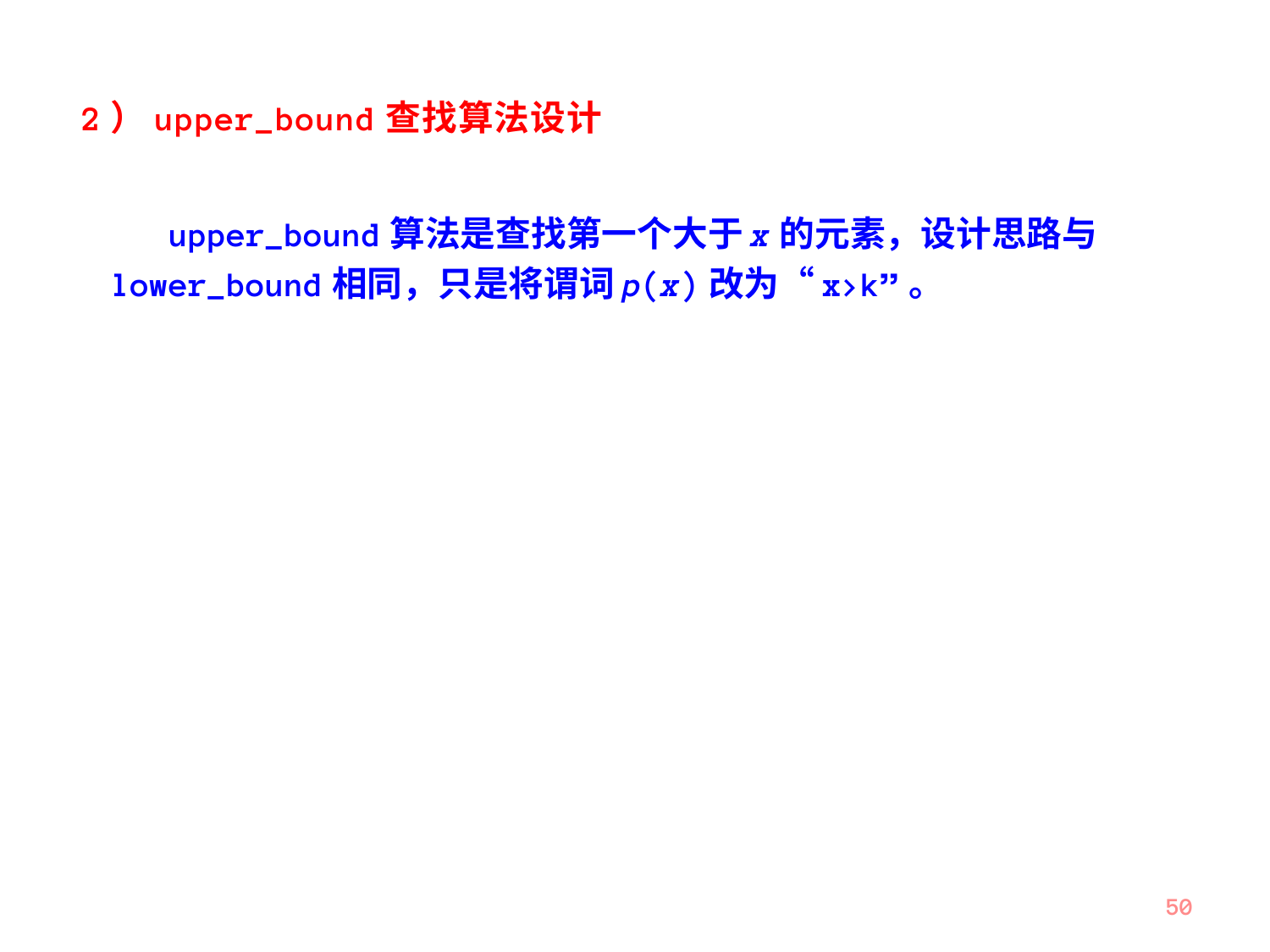

2）upper_bound查找算法设计
   upper_bound算法是查找第一个大于x的元素，设计思路与lower_bound相同，只是将谓词p(x)改为“x>k”。
50